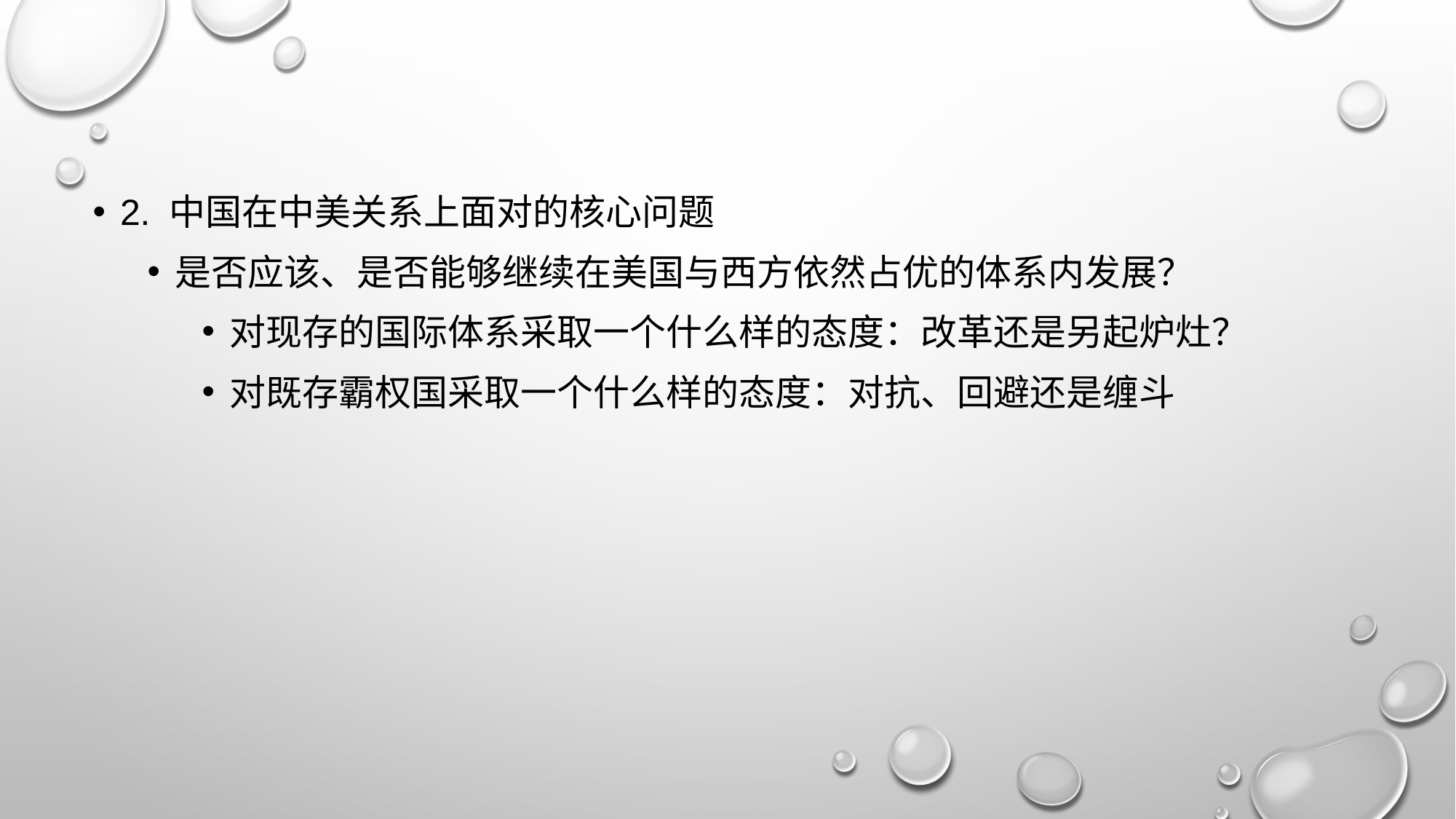

2. 中国在中美关系上面对的核心问题
是否应该、是否能够继续在美国与西方依然占优的体系内发展？
对现存的国际体系采取一个什么样的态度：改革还是另起炉灶？
对既存霸权国采取一个什么样的态度：对抗、回避还是缠斗